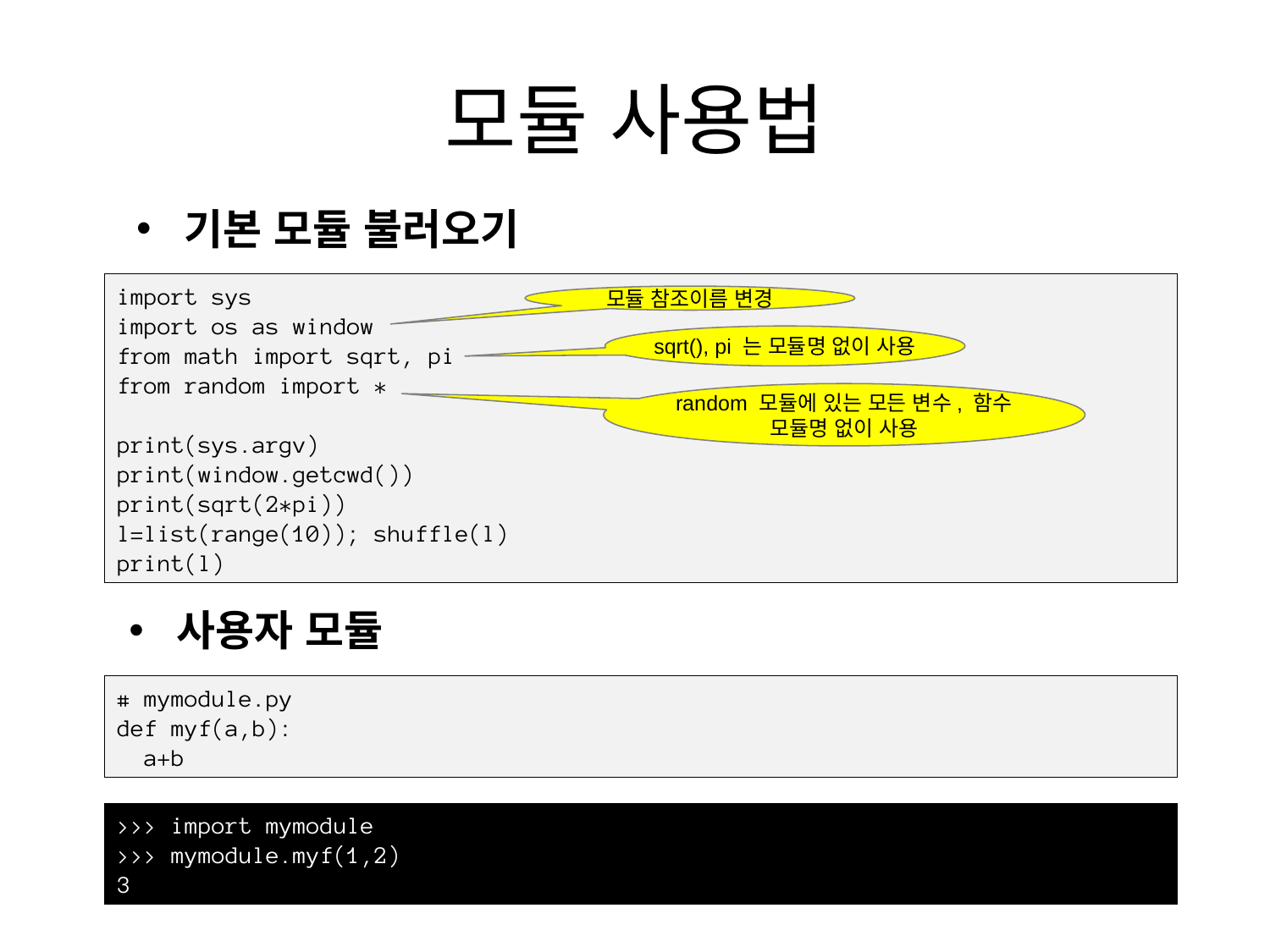

# 모듈 사용법
기본 모듈 불러오기
import sys
import os as window
from math import sqrt, pi
from random import *

print(sys.argv)
print(window.getcwd())
print(sqrt(2*pi))
l=list(range(10)); shuffle(l)
print(l)
모듈 참조이름 변경
sqrt(), pi 는 모듈명 없이 사용
random 모듈에 있는 모든 변수, 함수
모듈명 없이 사용
사용자 모듈
# mymodule.py
def myf(a,b):
  a+b
>>> import mymodule
>>> mymodule.myf(1,2)
3